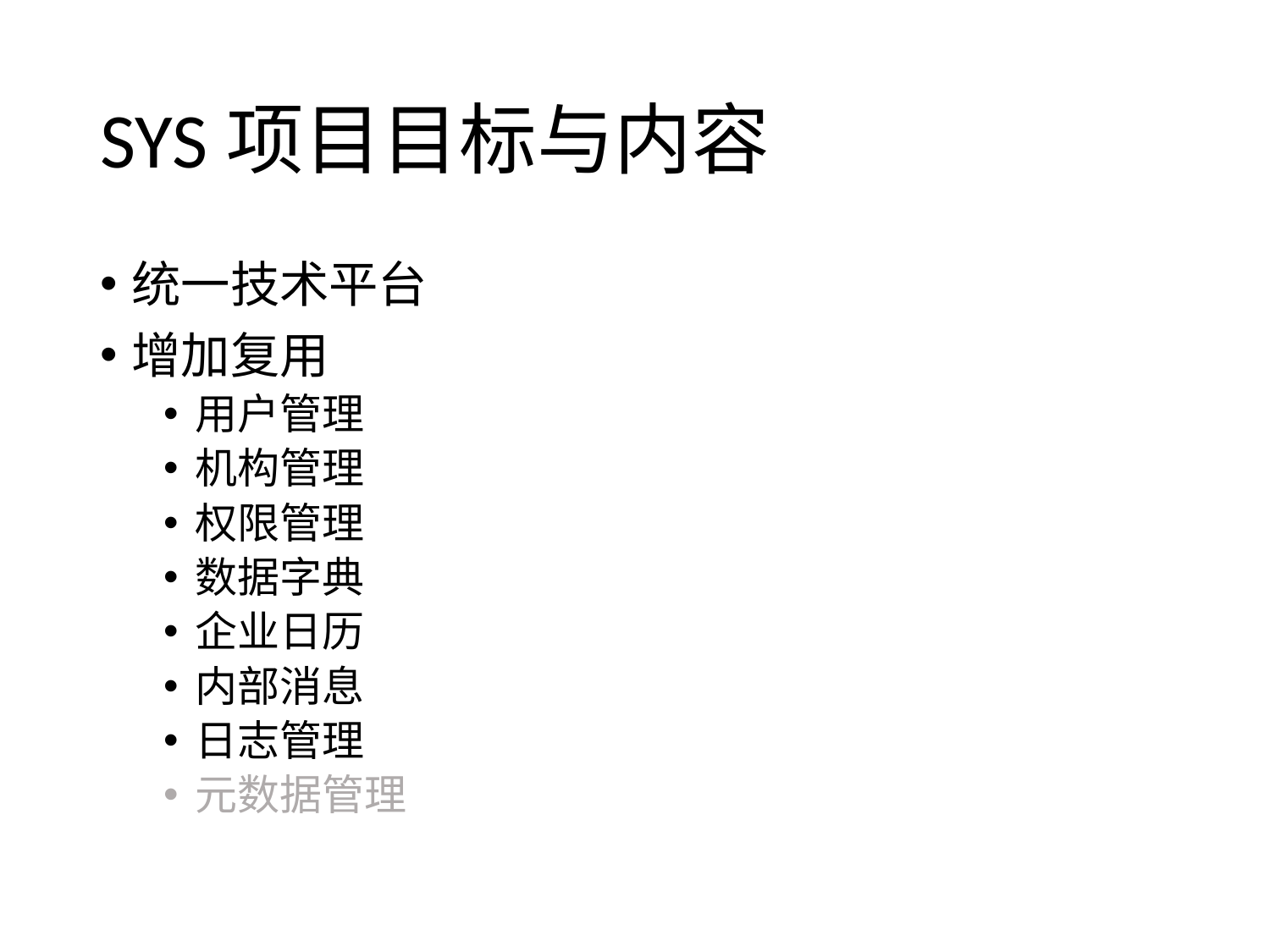

# SYS项目目标与内容
统一技术平台
增加复用
用户管理
机构管理
权限管理
数据字典
企业日历
内部消息
日志管理
元数据管理